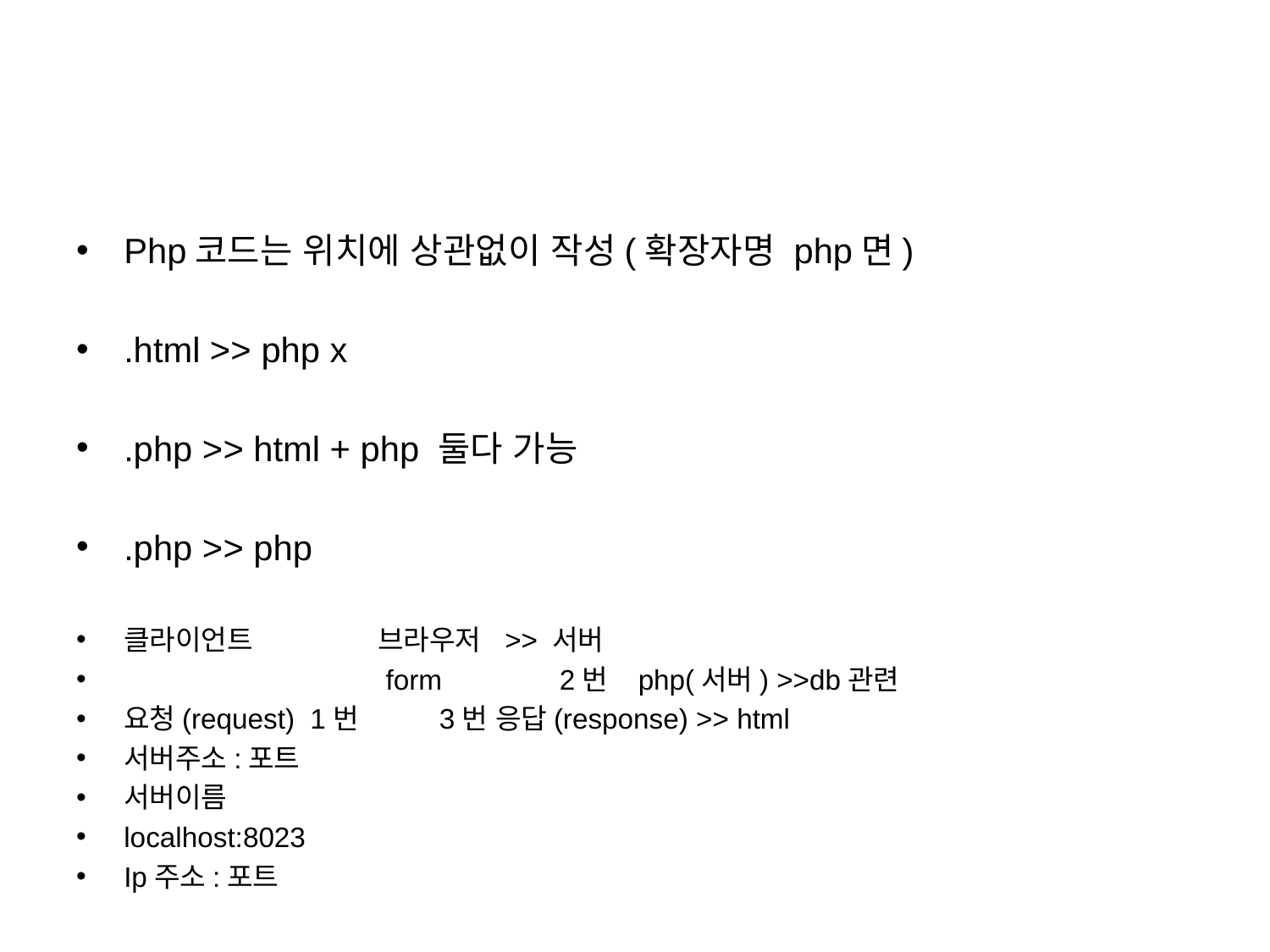

#
Php코드는 위치에 상관없이 작성(확장자명 php면)

.html >> php x

.php >> html + php 둘다 가능

.php >> php

클라이언트	브라우저 	>> 서버
                  	 form	       2번   php(서버) >>db관련
요청(request)  1번	       3번 응답(response) >> html
서버주소:포트
서버이름
localhost:8023
Ip주소:포트